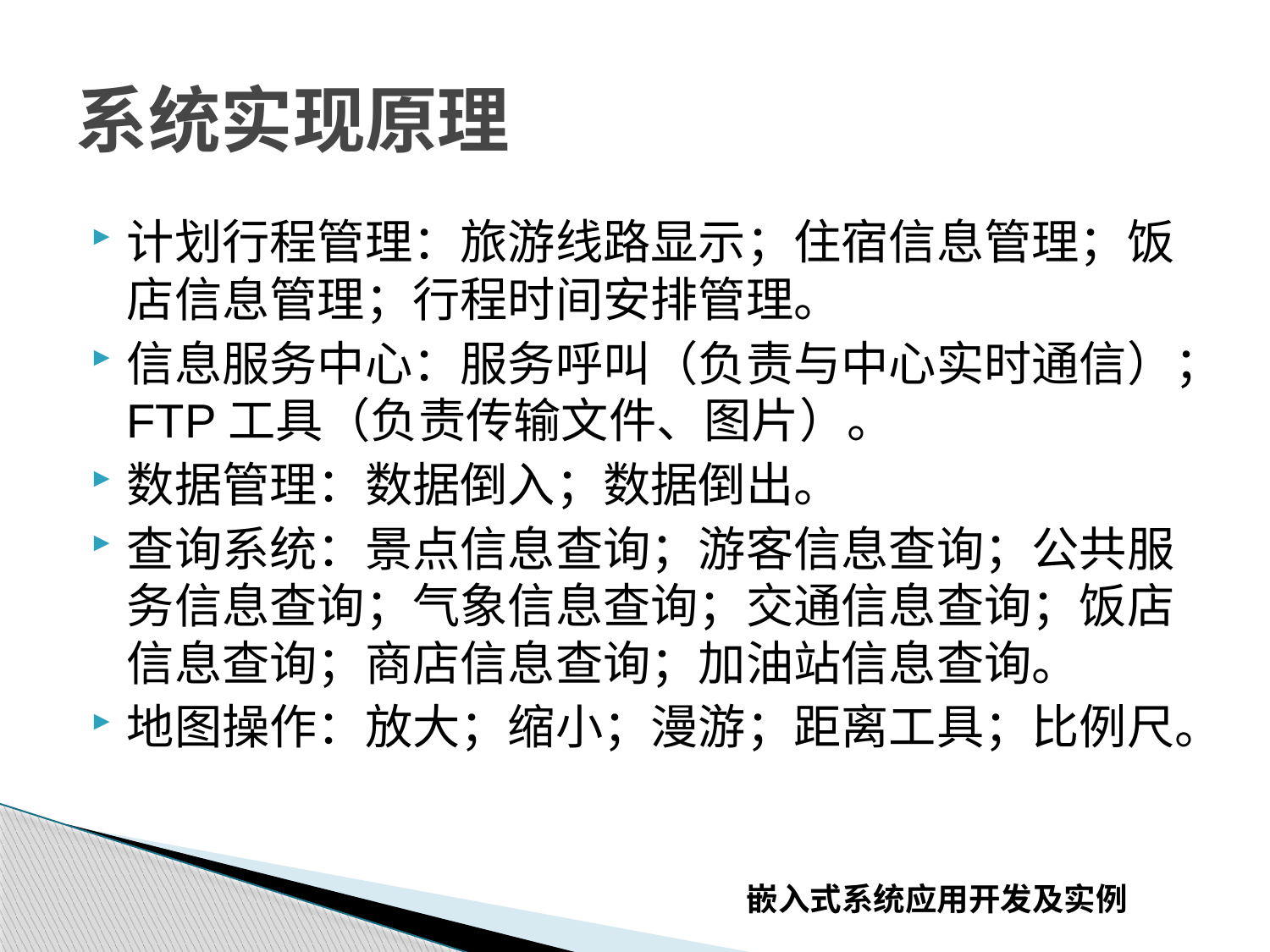

# 系统实现原理
计划行程管理：旅游线路显示；住宿信息管理；饭店信息管理；行程时间安排管理。
信息服务中心：服务呼叫（负责与中心实时通信）；FTP工具（负责传输文件、图片）。
数据管理：数据倒入；数据倒出。
查询系统：景点信息查询；游客信息查询；公共服务信息查询；气象信息查询；交通信息查询；饭店信息查询；商店信息查询；加油站信息查询。
地图操作：放大；缩小；漫游；距离工具；比例尺。

嵌入式系统应用开发及实例